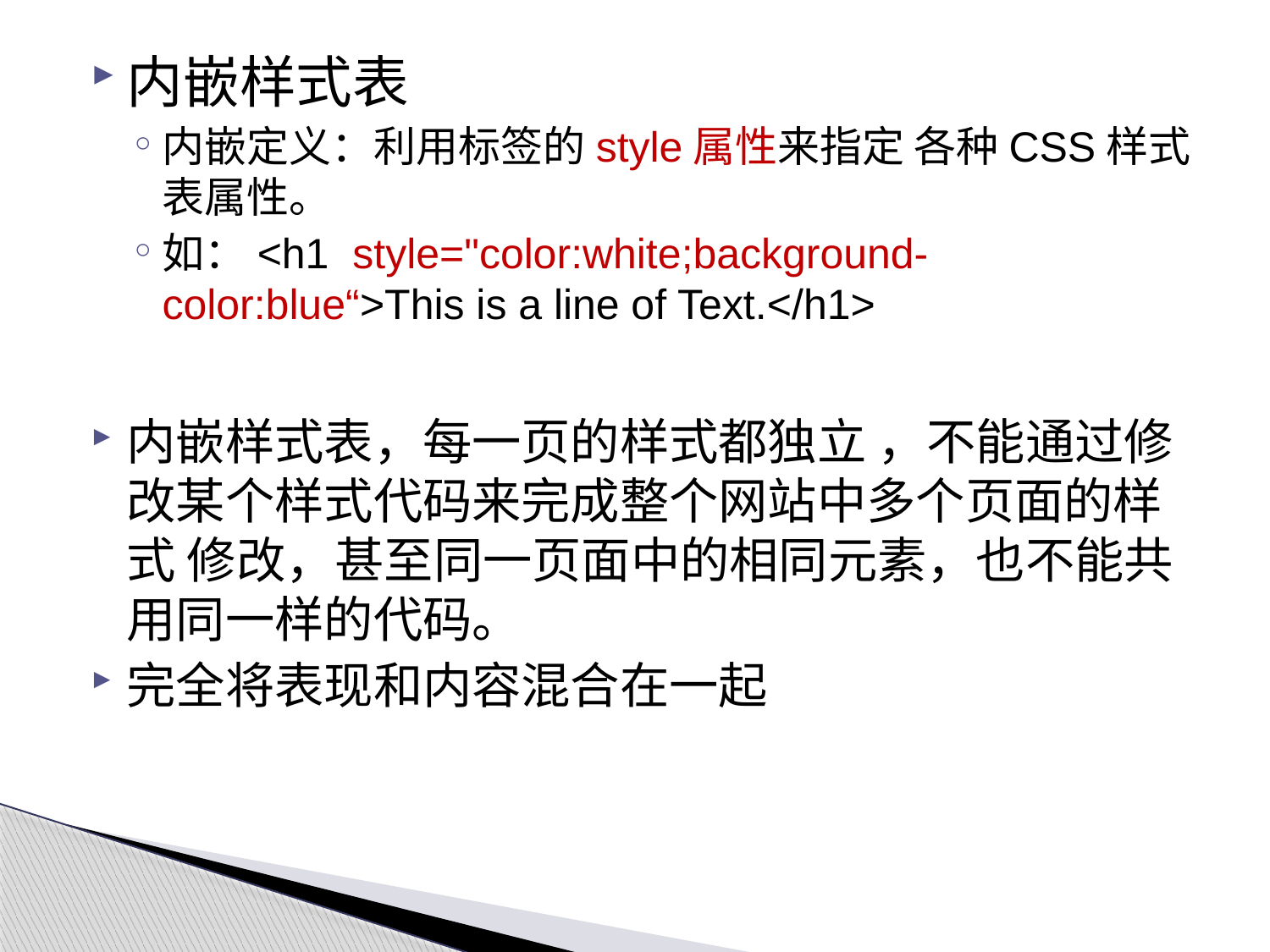

内嵌样式表
内嵌定义：利用标签的style属性来指定 各种CSS样式 表属性。
如：<h1  style="color:white;background-color:blue“>This is a line of Text.</h1>

内嵌样式表，每一页的样式都独立 ，不能通过修改某个样式代码来完成整个网站中多个页面的样式 修改，甚至同一页面中的相同元素，也不能共用同一样的代码。
完全将表现和内容混合在一起